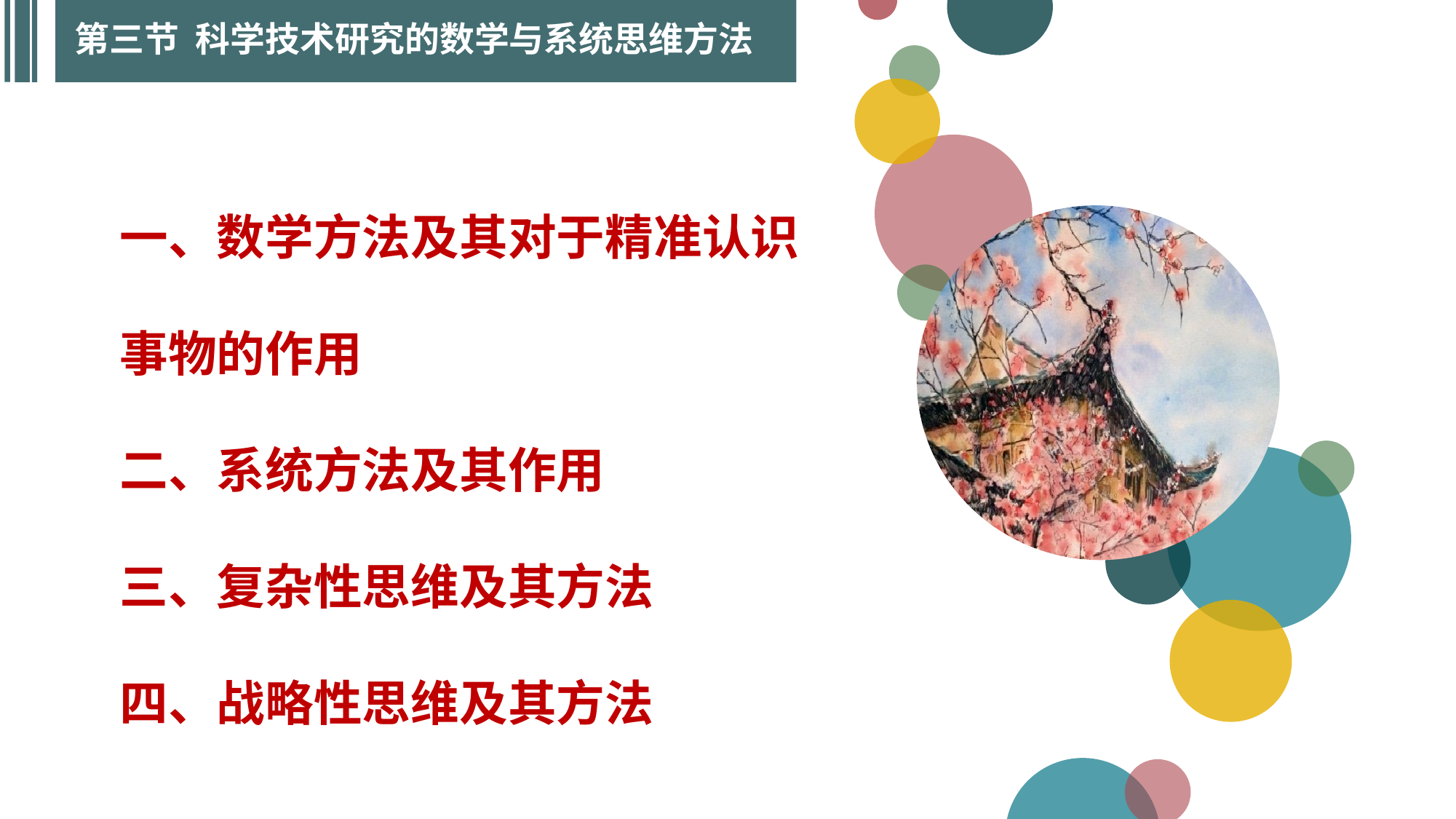

第三节  科学技术研究的数学与系统思维方法
一、数学方法及其对于精准认识事物的作用
二、系统方法及其作用
三、复杂性思维及其方法
四、战略性思维及其方法